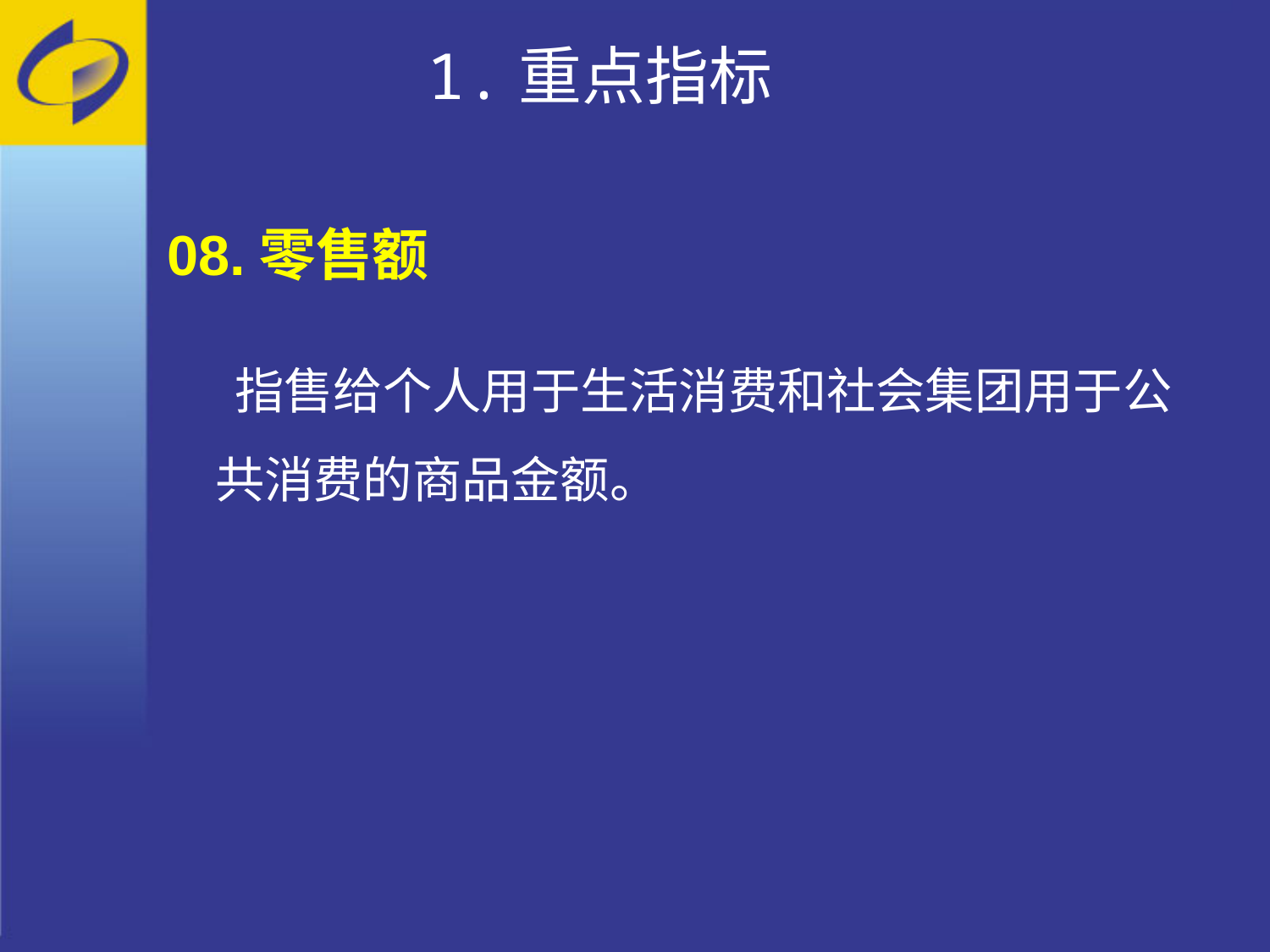

1.重点指标
08.零售额

      指售给个人用于生活消费和社会集团用于公共消费的商品金额。